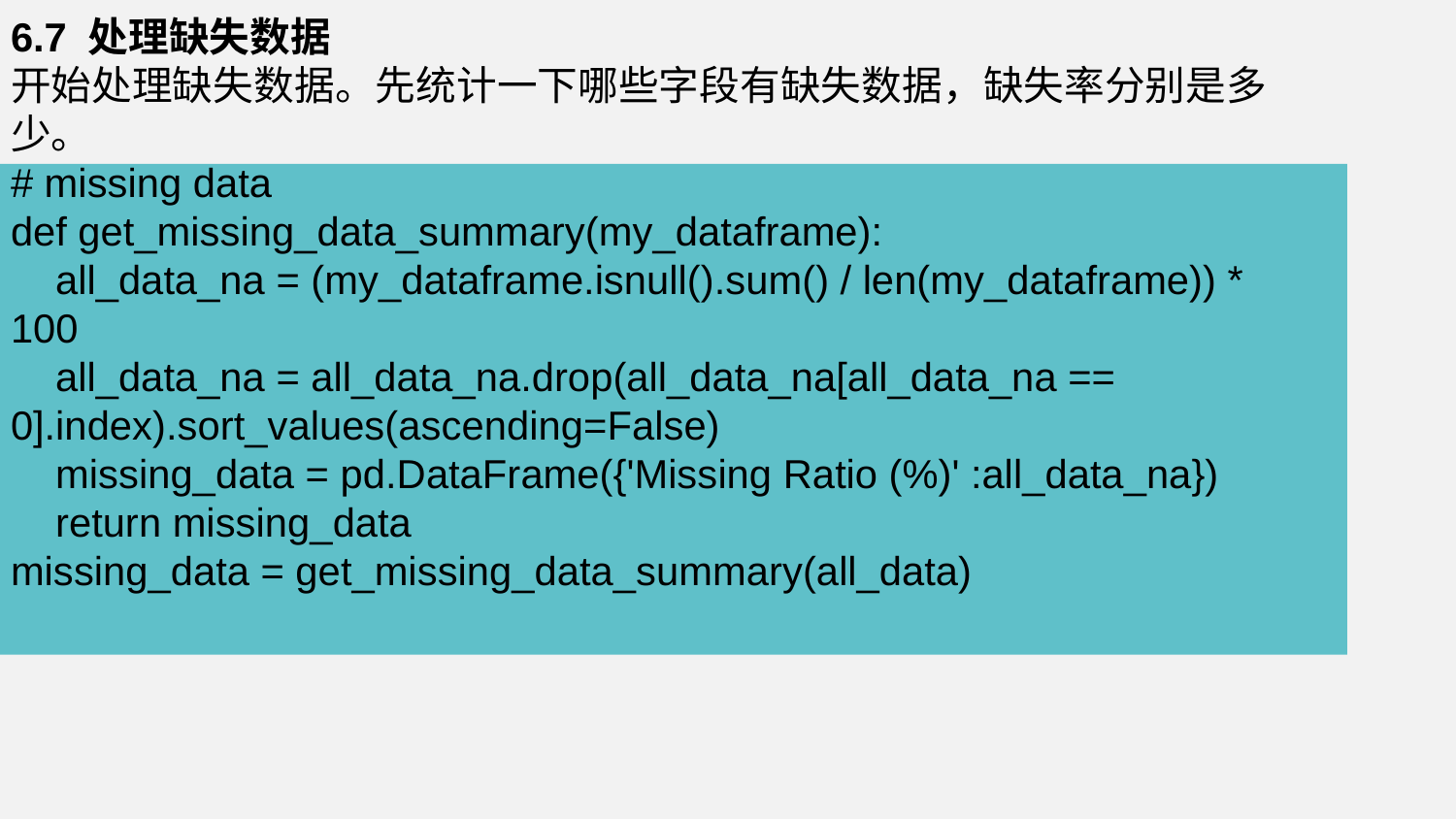

6.7 处理缺失数据
开始处理缺失数据。先统计一下哪些字段有缺失数据，缺失率分别是多少。
# missing data
def get_missing_data_summary(my_dataframe):
    all_data_na = (my_dataframe.isnull().sum() / len(my_dataframe)) * 100
    all_data_na = all_data_na.drop(all_data_na[all_data_na == 0].index).sort_values(ascending=False)
    missing_data = pd.DataFrame({'Missing Ratio (%)' :all_data_na})
    return missing_data
missing_data = get_missing_data_summary(all_data)